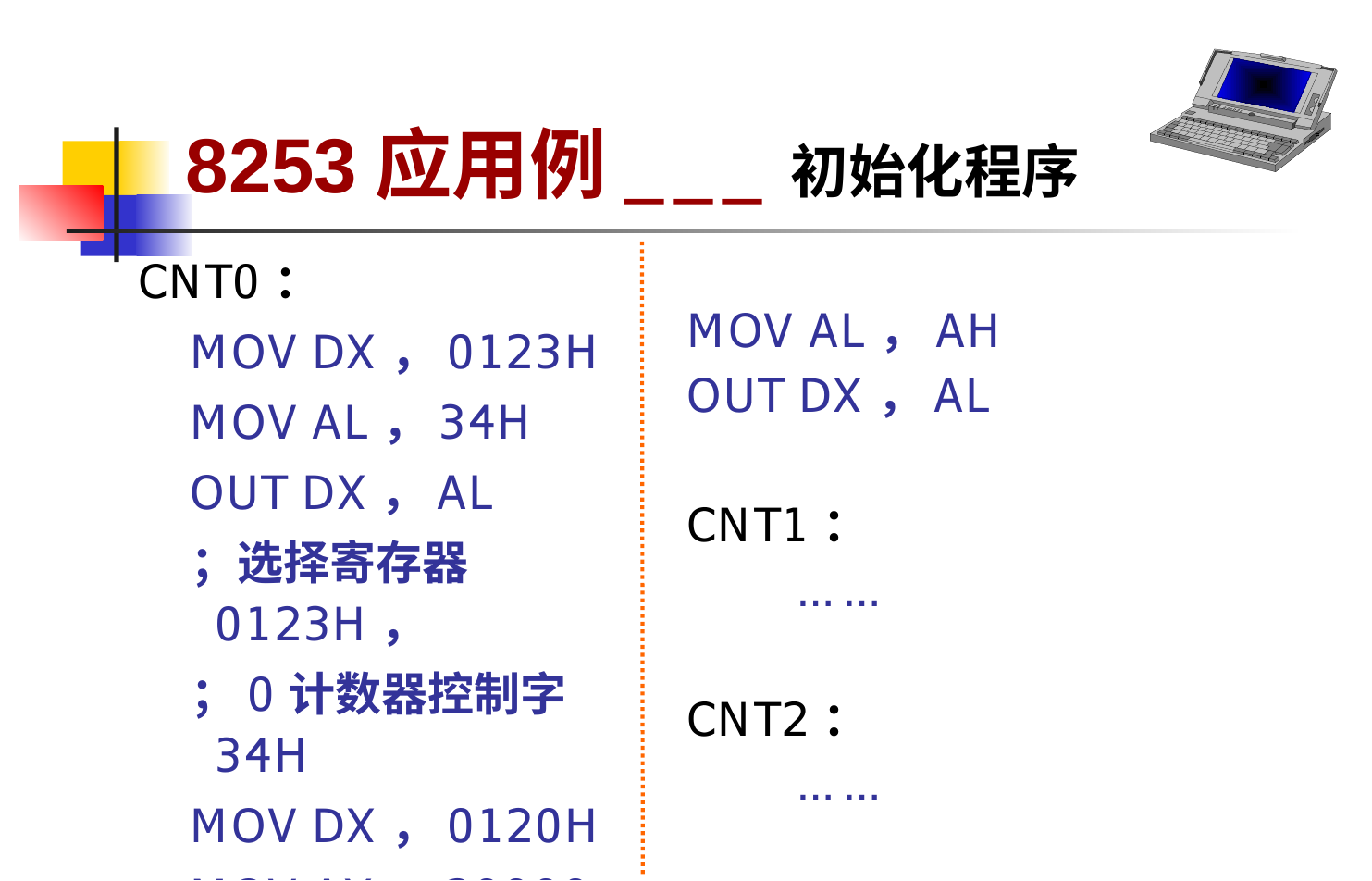

# 8253应用例___初始化程序
CNT0：
MOV DX，0123H
MOV AL，34H
OUT DX，AL
；选择寄存器0123H，
；0计数器控制字34H
MOV DX，0120H
MOV AX，20000
OUT DX，AL

MOV AL，AH
OUT DX，AL

CNT1：
        ……

CNT2：
        ……
39